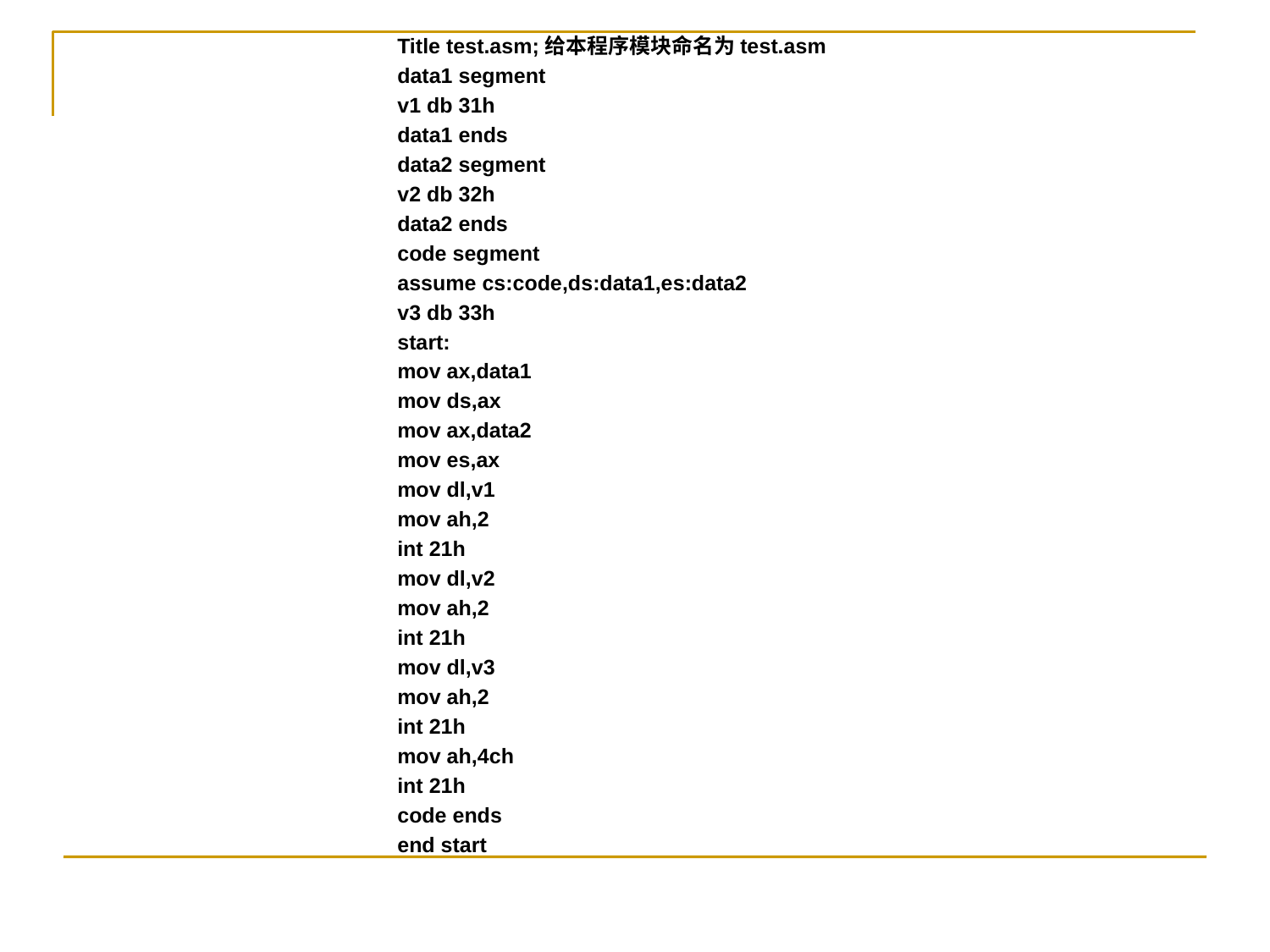

Title test.asm;给本程序模块命名为test.asm
data1 segment
v1 db 31h
data1 ends
data2 segment
v2 db 32h
data2 ends
code segment
assume cs:code,ds:data1,es:data2
v3 db 33h
start:
mov ax,data1
mov ds,ax
mov ax,data2
mov es,ax
mov dl,v1
mov ah,2
int 21h
mov dl,v2
mov ah,2
int 21h
mov dl,v3
mov ah,2
int 21h
mov ah,4ch
int 21h
code ends
end start